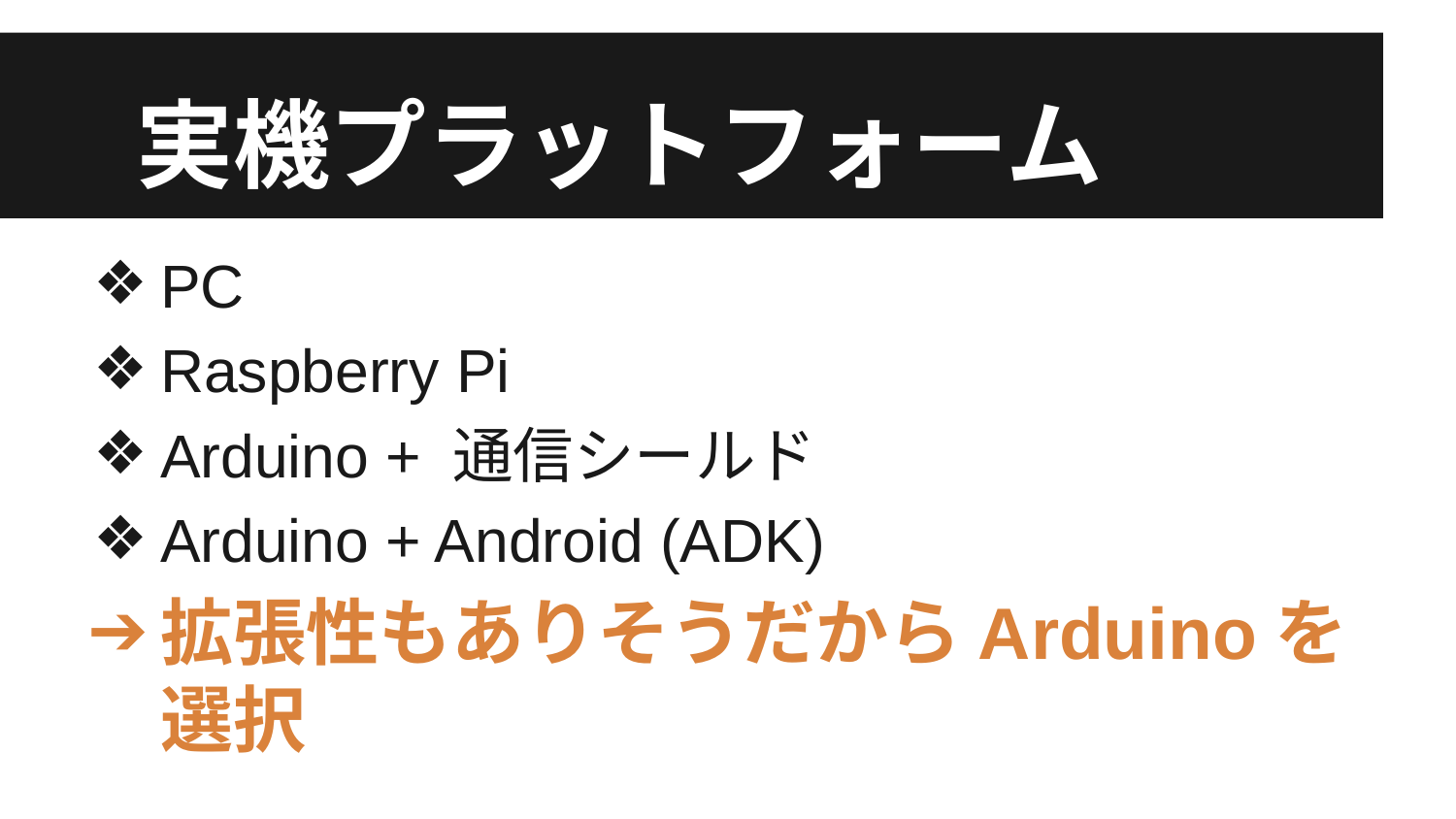

# 実機プラットフォーム
PC
Raspberry Pi
Arduino + 通信シールド
Arduino + Android (ADK)
拡張性もありそうだからArduinoを
選択